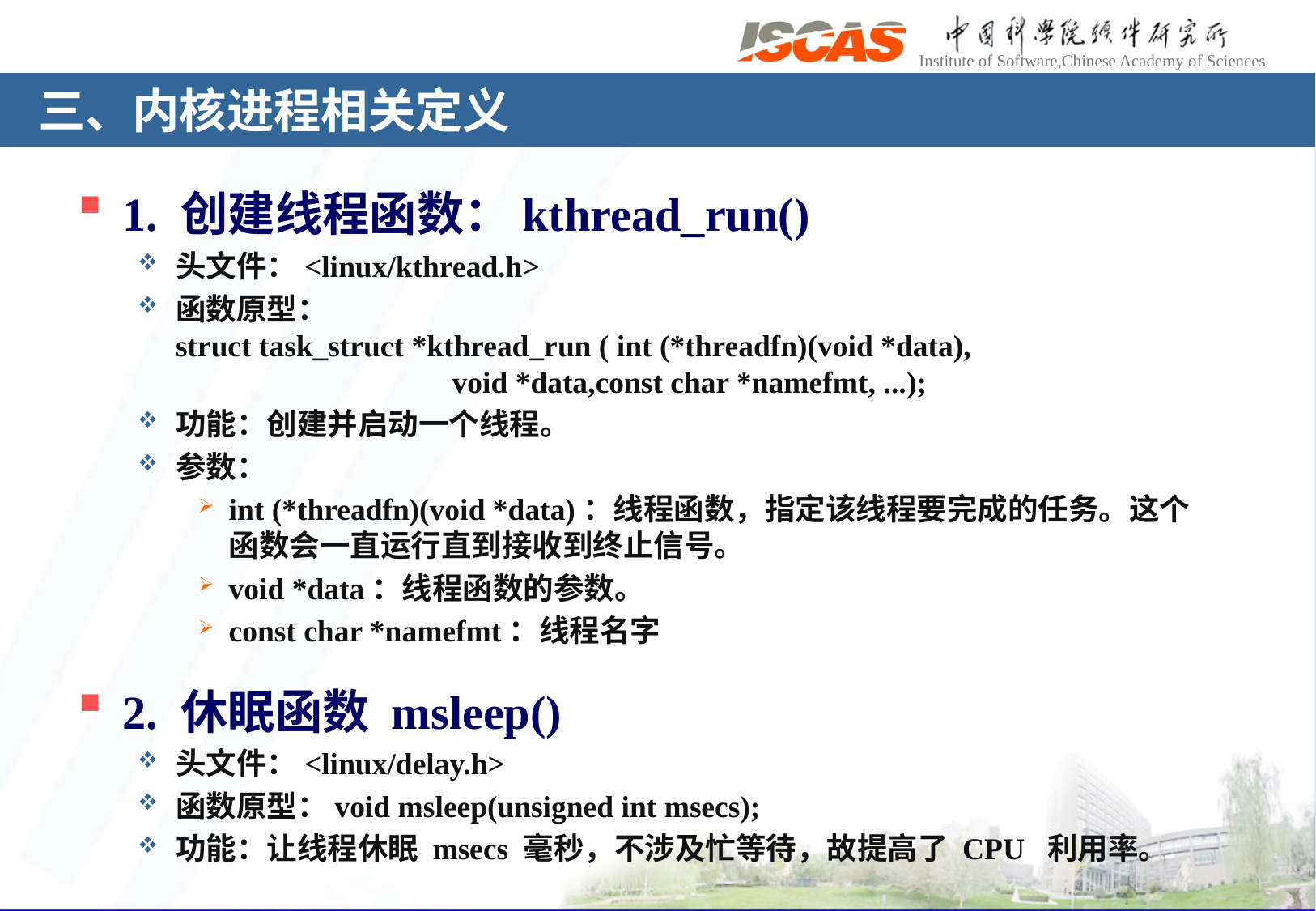

# 三、内核进程相关定义
1. 创建线程函数：kthread_run()
头文件：<linux/kthread.h>
函数原型：
struct task_struct *kthread_run ( int (*threadfn)(void *data),
                                    void *data,const char *namefmt, ...);
功能：创建并启动一个线程。
参数：
int (*threadfn)(void *data)：线程函数，指定该线程要完成的任务。这个函数会一直运行直到接收到终止信号。
void *data：线程函数的参数。
const char *namefmt：线程名字
2. 休眠函数 msleep()
头文件：<linux/delay.h>
函数原型：void msleep(unsigned int msecs);
功能：让线程休眠 msecs 毫秒，不涉及忙等待，故提高了 CPU  利用率。